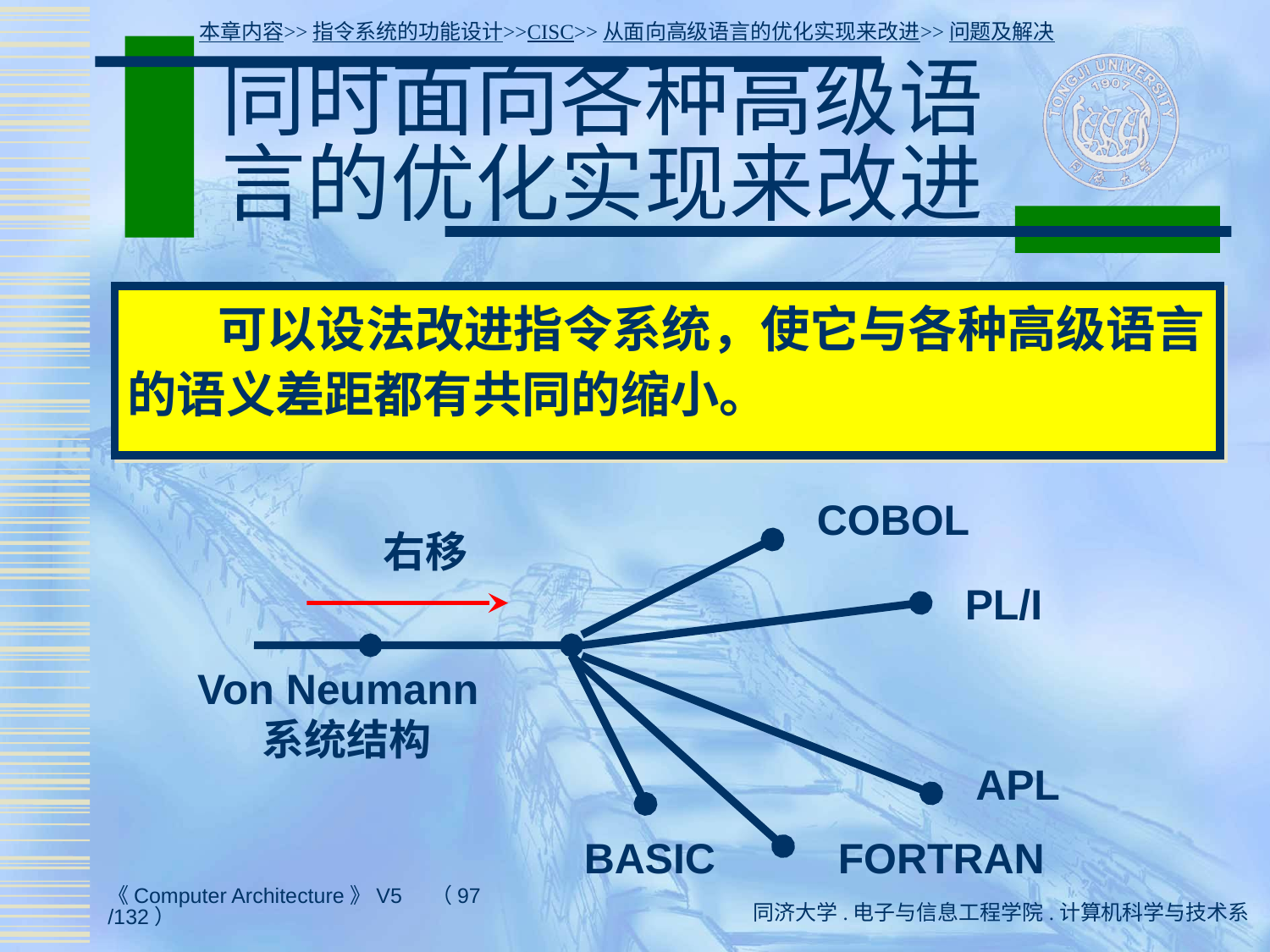

本章内容>>指令系统的功能设计>>CISC>>从面向高级语言的优化实现来改进>>问题及解决
# 同时面向各种高级语言的优化实现来改进
       可以设法改进指令系统，使它与各种高级语言的语义差距都有共同的缩小。
COBOL
右移

PL/I

Von Neumann
系统结构

APL
BASIC
FORTRAN